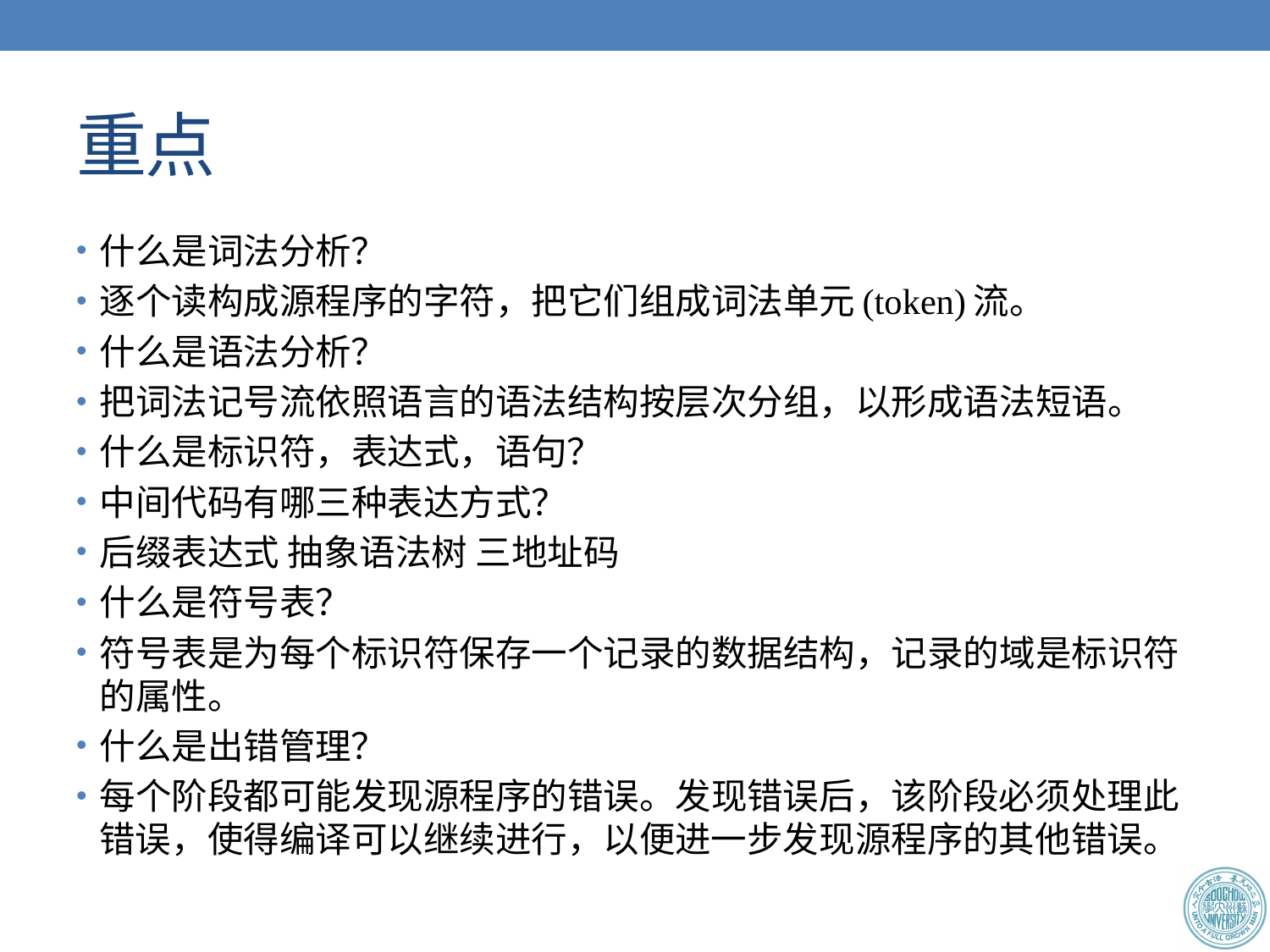

# 重点
什么是词法分析？
逐个读构成源程序的字符，把它们组成词法单元(token)流。
什么是语法分析？
把词法记号流依照语言的语法结构按层次分组，以形成语法短语。
什么是标识符，表达式，语句？
中间代码有哪三种表达方式？
后缀表达式 抽象语法树 三地址码
什么是符号表？
符号表是为每个标识符保存一个记录的数据结构，记录的域是标识符的属性。
什么是出错管理？
每个阶段都可能发现源程序的错误。发现错误后，该阶段必须处理此错误，使得编译可以继续进行，以便进一步发现源程序的其他错误。